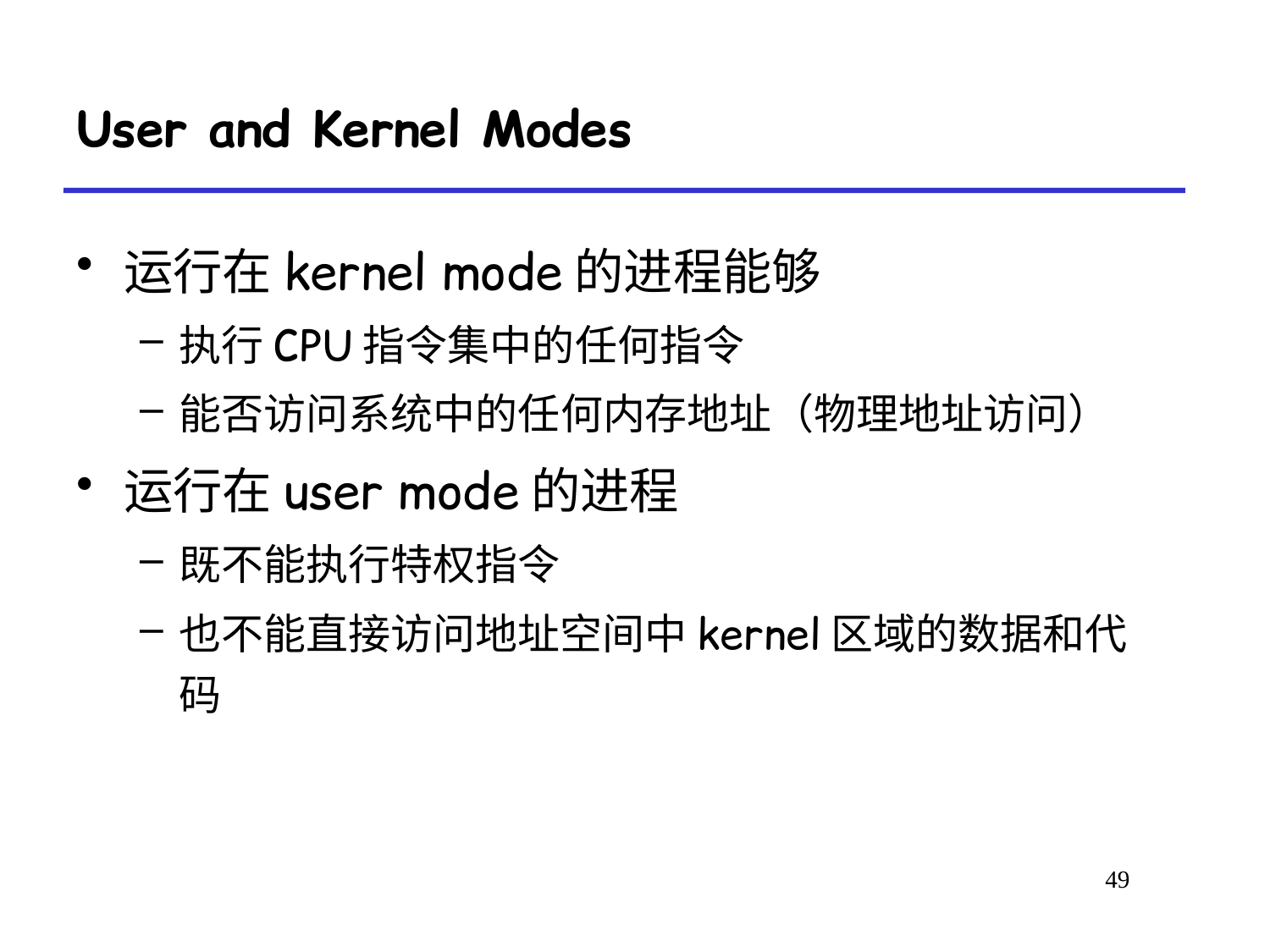

User and Kernel Modes
运行在kernel mode的进程能够
执行CPU指令集中的任何指令
能否访问系统中的任何内存地址（物理地址访问）
运行在user mode的进程
既不能执行特权指令
也不能直接访问地址空间中kernel区域的数据和代码
# 49